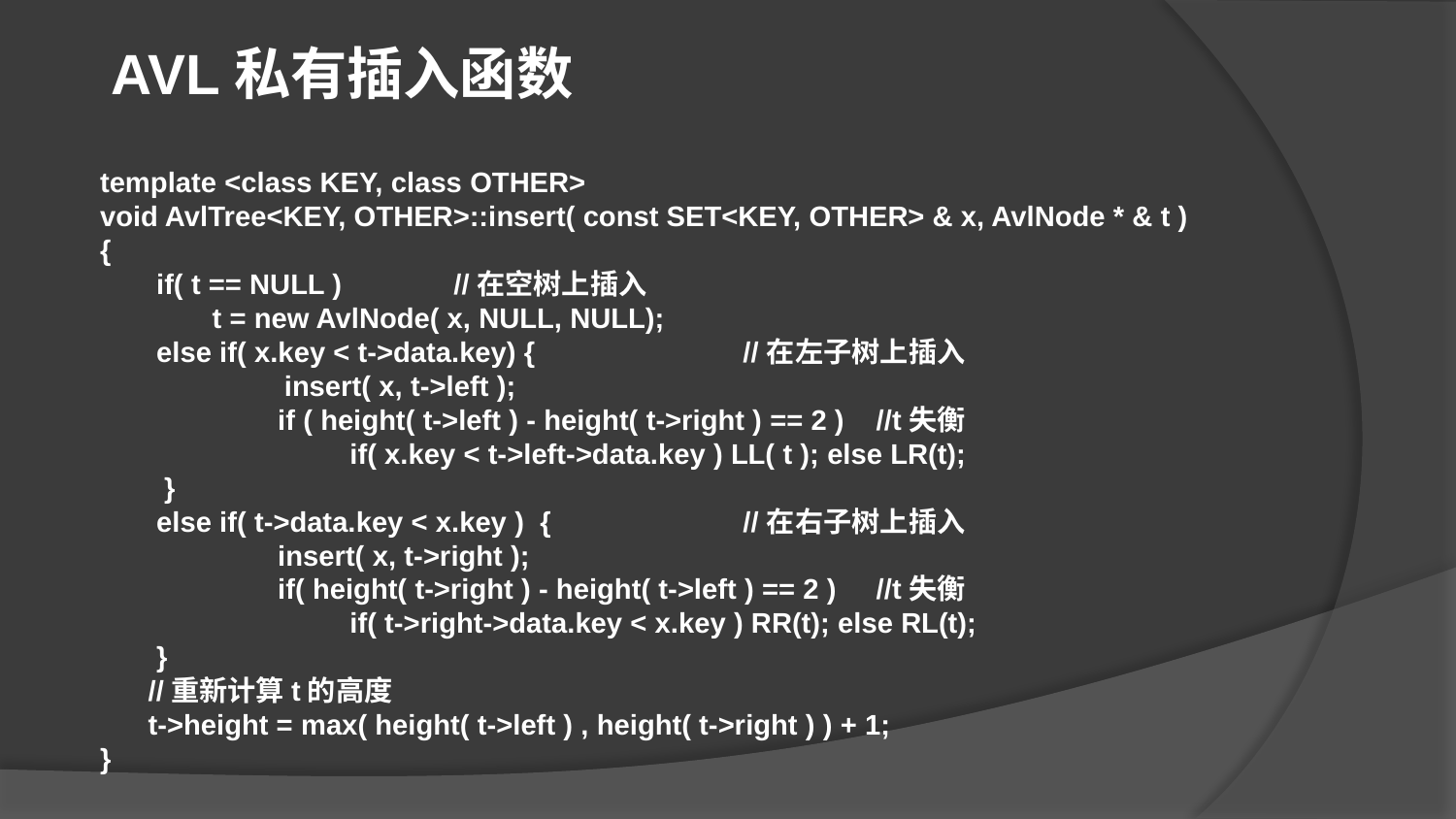

AVL私有插入函数
template <class KEY, class OTHER>
void AvlTree<KEY, OTHER>::insert( const SET<KEY, OTHER> & x, AvlNode * & t )
{
       if( t == NULL )              //在空树上插入
              t = new AvlNode( x, NULL, NULL);
       else if( x.key < t->data.key) {                          //在左子树上插入
                       insert( x, t->left );
	    if ( height( t->left ) - height( t->right ) == 2 )    //t失衡
	             if( x.key < t->left->data.key ) LL( t ); else LR(t);
        }
       else if( t->data.key < x.key )  {                        //在右子树上插入
	    insert( x, t->right );
	    if( height( t->right ) - height( t->left ) == 2 )     //t失衡
	             if( t->right->data.key < x.key ) RR(t); else RL(t);
       }
      //重新计算t的高度
      t->height = max( height( t->left ) , height( t->right ) ) + 1;
}